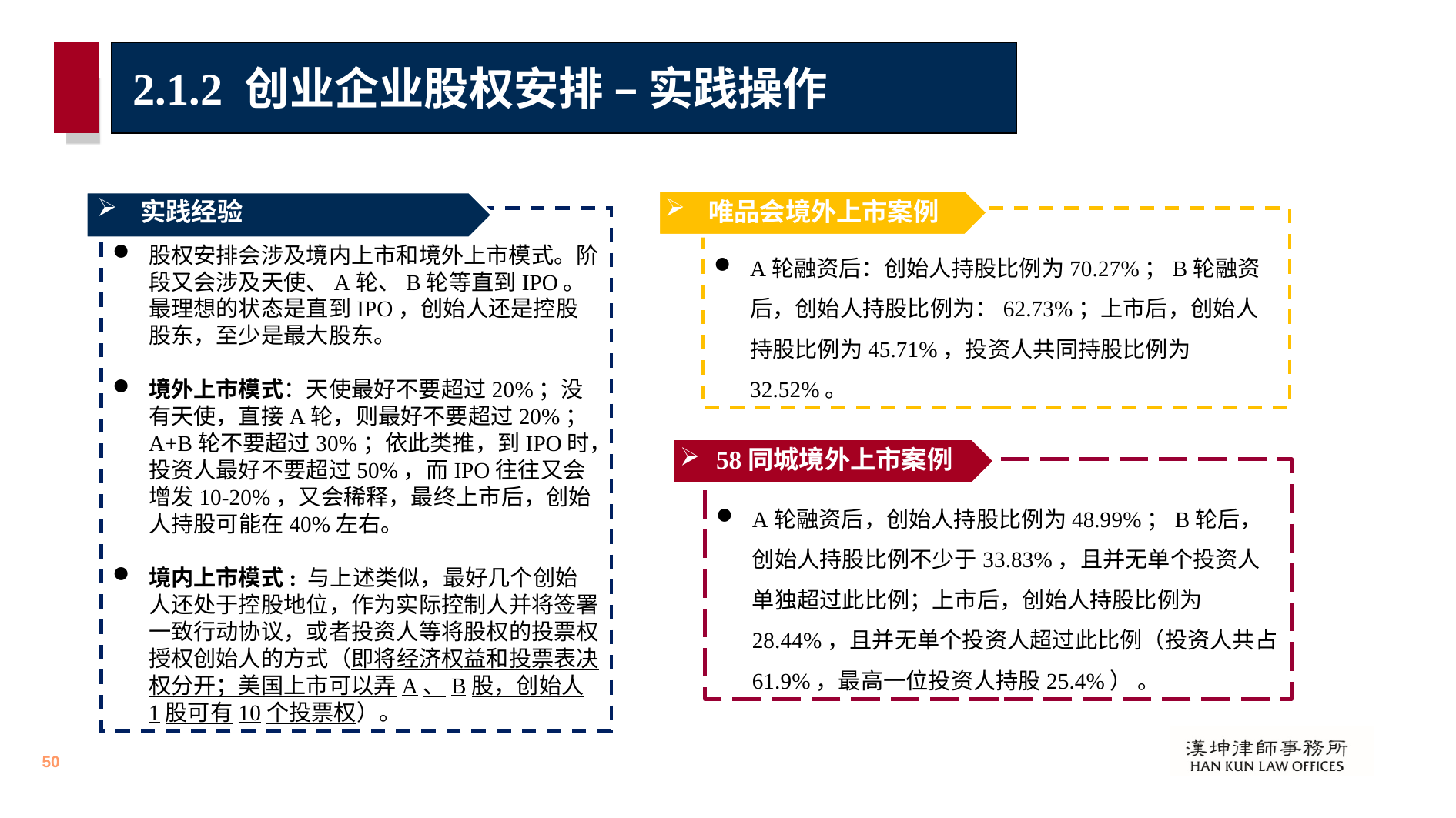

# 2.1.2 创业企业股权安排 – 实践操作
实践经验

唯品会境外上市案例

股权安排会涉及境内上市和境外上市模式。阶段又会涉及天使、A轮、B轮等直到IPO。最理想的状态是直到IPO，创始人还是控股股东，至少是最大股东。

境外上市模式：天使最好不要超过20%；没有天使，直接A轮，则最好不要超过20%；A+B轮不要超过30%；依此类推，到IPO时，投资人最好不要超过50%，而IPO往往又会增发10-20%，又会稀释，最终上市后，创始人持股可能在40%左右。

境内上市模式: 与上述类似，最好几个创始人还处于控股地位，作为实际控制人并将签署一致行动协议，或者投资人等将股权的投票权授权创始人的方式（即将经济权益和投票表决权分开；美国上市可以弄A、B股，创始人1股可有10个投票权）。

A轮融资后：创始人持股比例为70.27%；B轮融资后，创始人持股比例为：62.73%；上市后，创始人持股比例为45.71%，投资人共同持股比例为32.52%。

58同城境外上市案例

A轮融资后，创始人持股比例为48.99%；B轮后，创始人持股比例不少于33.83%，且并无单个投资人单独超过此比例；上市后，创始人持股比例为28.44%，且并无单个投资人超过此比例（投资人共占61.9%，最高一位投资人持股25.4%） 。